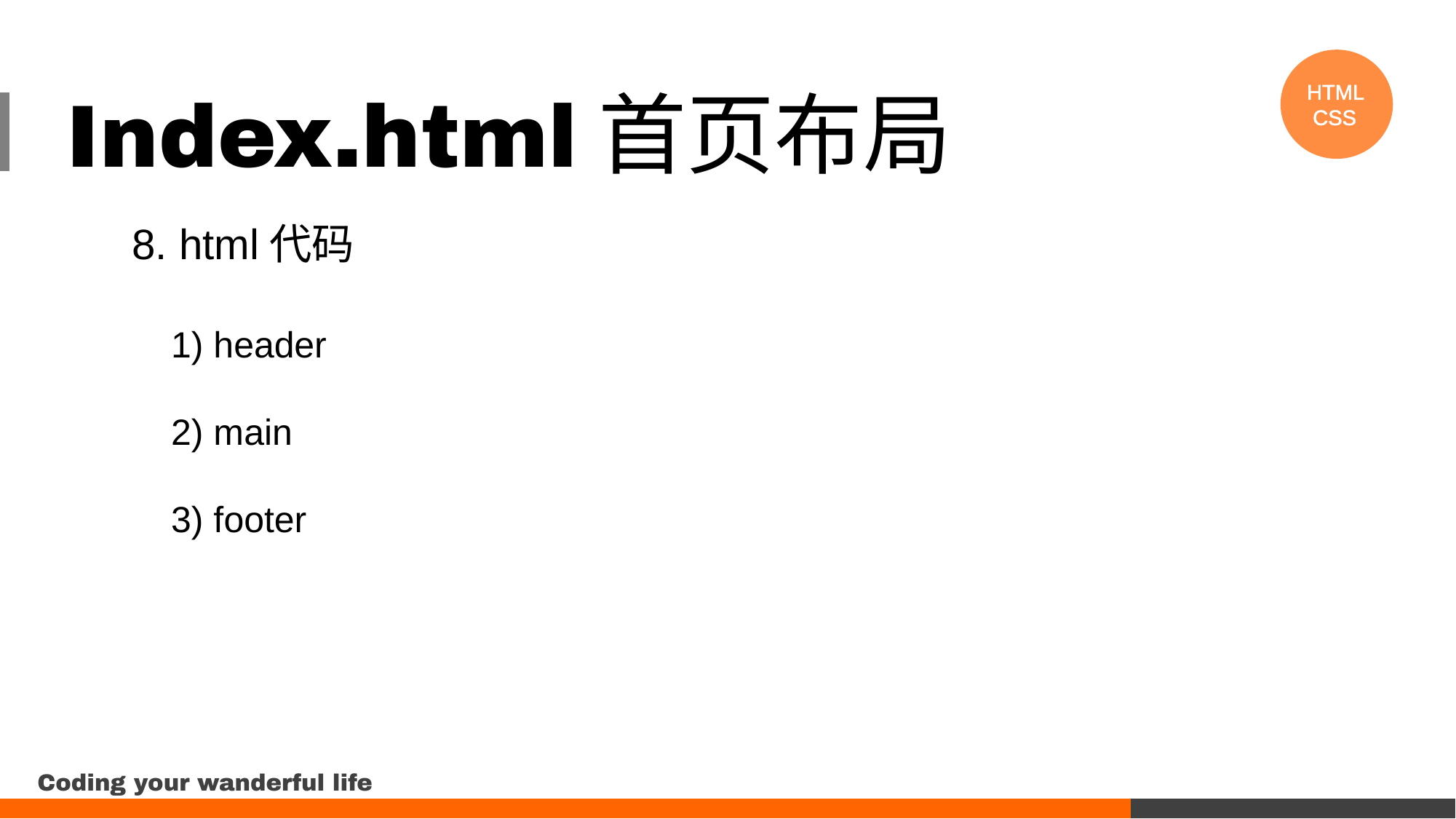

# Index.html首页布局

 HTML
  CSS

8. html代码
1) header

2) main

3) footer

Coding your wanderful life